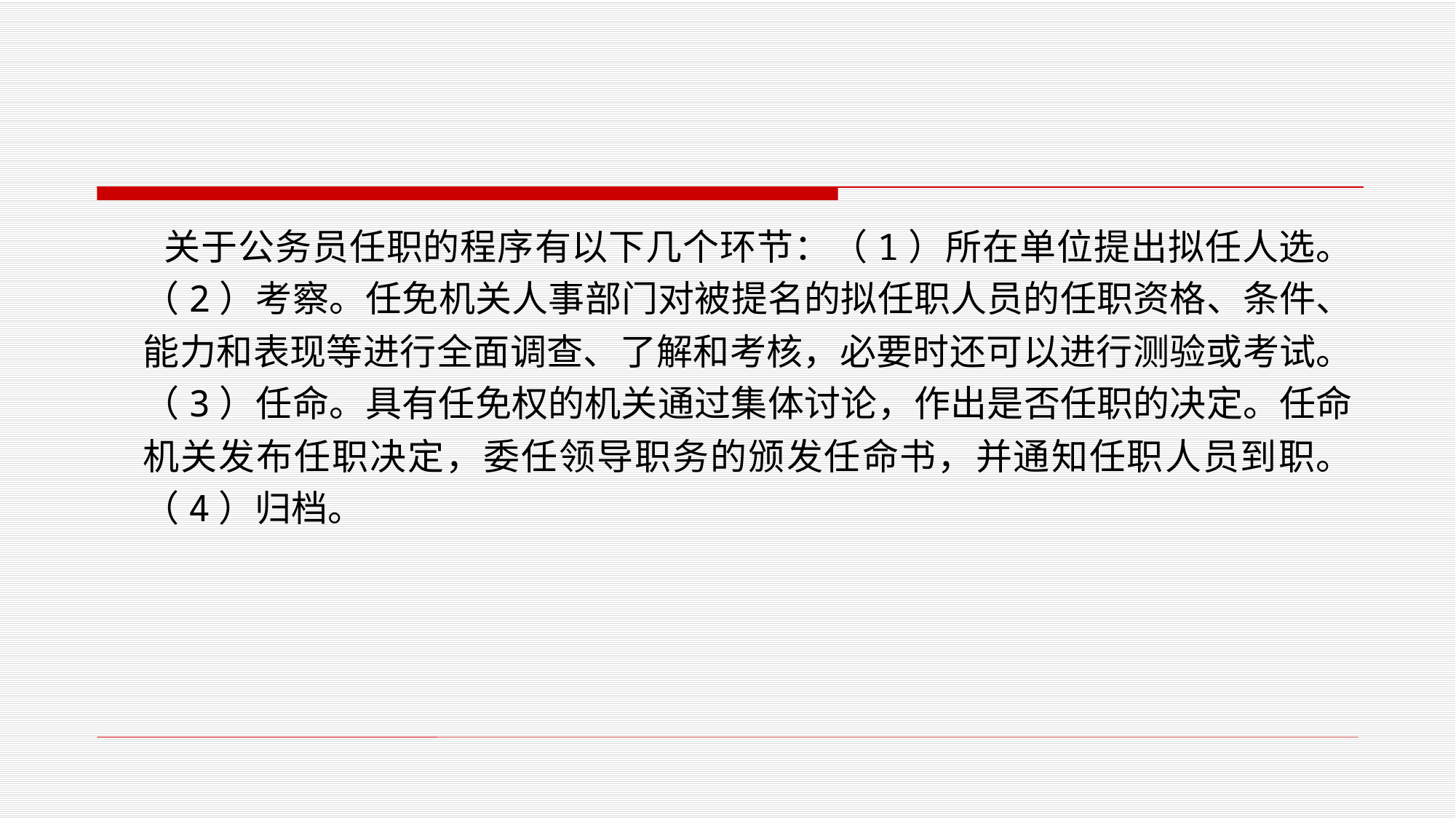

#

      关于公务员任职的程序有以下几个环节：（1）所在单位提出拟任人选。（2）考察。任免机关人事部门对被提名的拟任职人员的任职资格、条件、能力和表现等进行全面调查、了解和考核，必要时还可以进行测验或考试。（3）任命。具有任免权的机关通过集体讨论，作出是否任职的决定。任命机关发布任职决定，委任领导职务的颁发任命书，并通知任职人员到职。（4）归档。